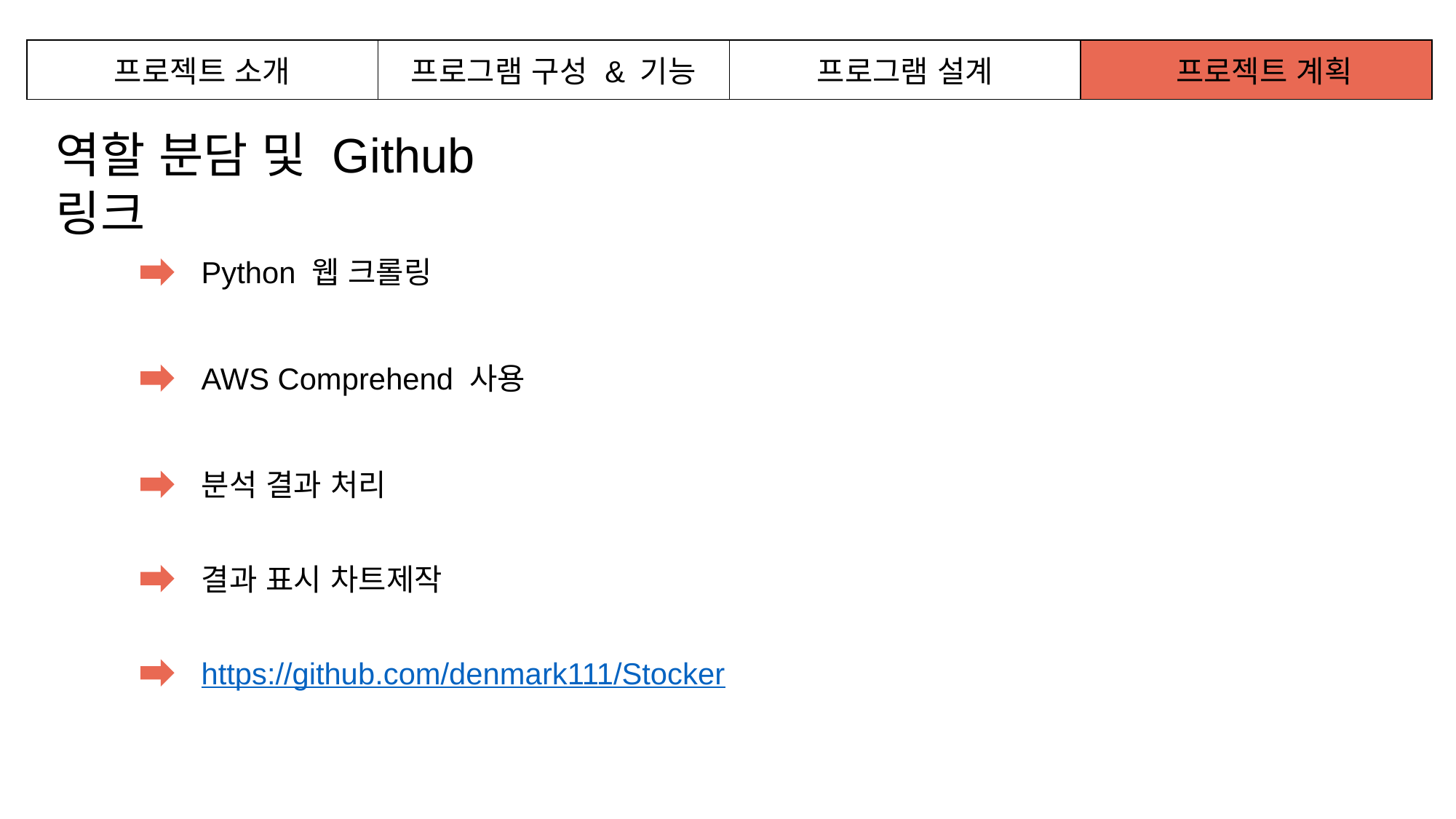

| 프로젝트 소개 | 프로그램 구성 & 기능 | 프로그램 설계 | 프로젝트 계획 |
| --- | --- | --- | --- |
역할 분담 및 Github 링크
Python 웹 크롤링

AWS Comprehend 사용

분석 결과 처리

결과 표시 차트제작

https://github.com/denmark111/Stocker